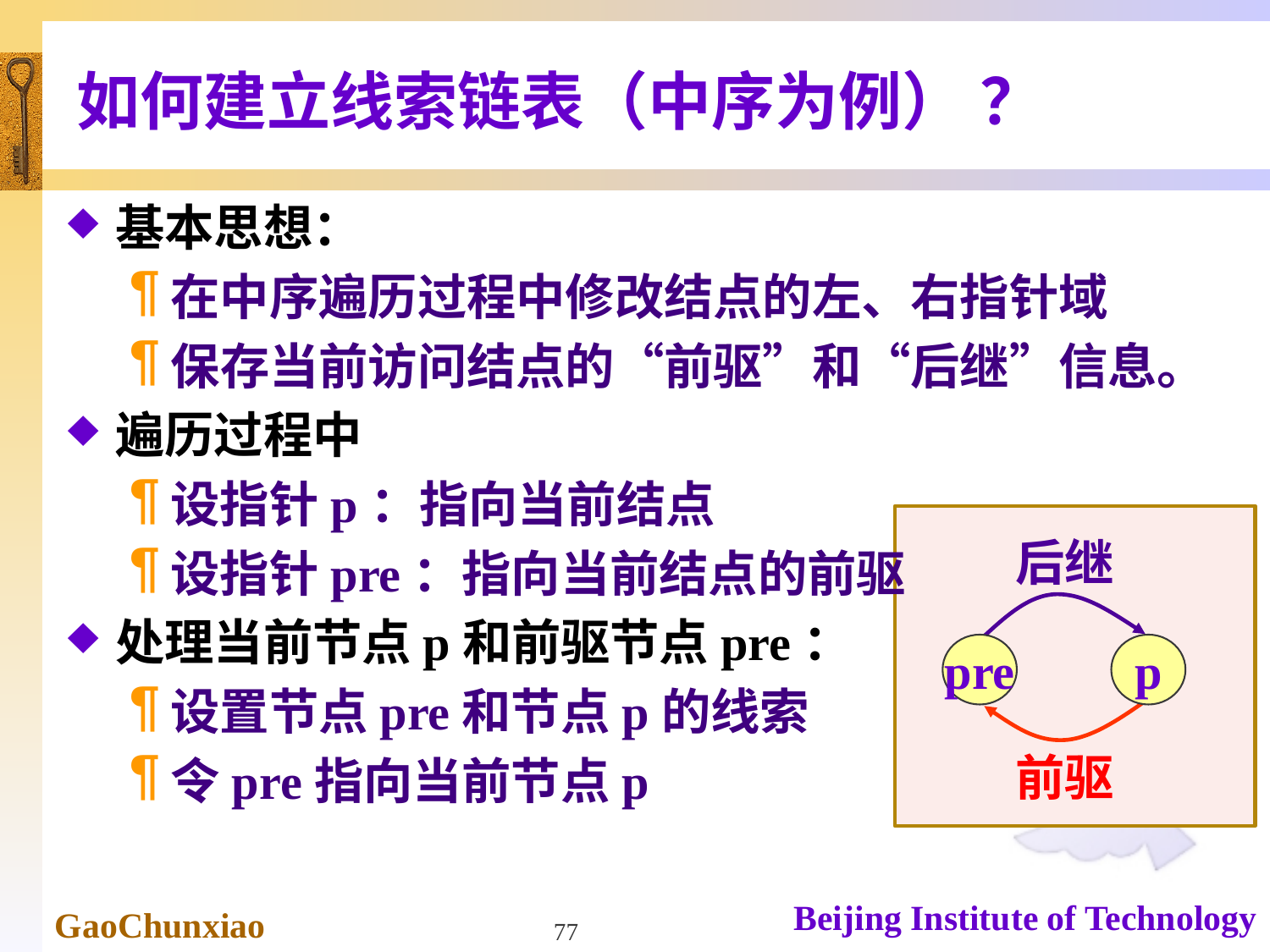

# 如何建立线索链表（中序为例） ？
基本思想：
在中序遍历过程中修改结点的左、右指针域
保存当前访问结点的“前驱”和“后继”信息。
遍历过程中
设指针p：指向当前结点
设指针pre：指向当前结点的前驱
处理当前节点p和前驱节点pre：
设置节点pre和节点p的线索
令pre指向当前节点p

后继

pre
p

前驱
77